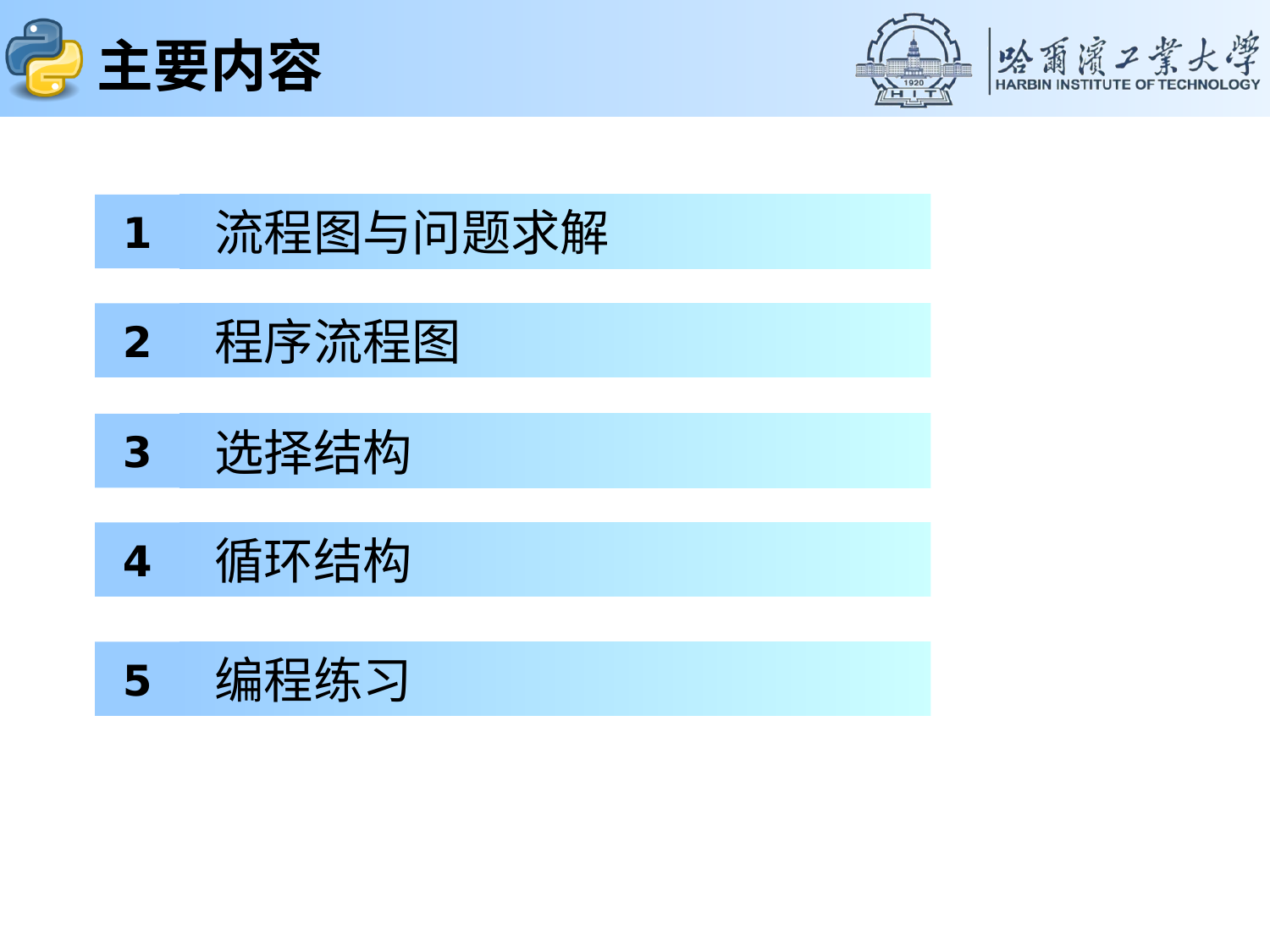

# 主要内容
1
 流程图与问题求解
2
 程序流程图
3
 选择结构
4
 循环结构
5
 编程练习